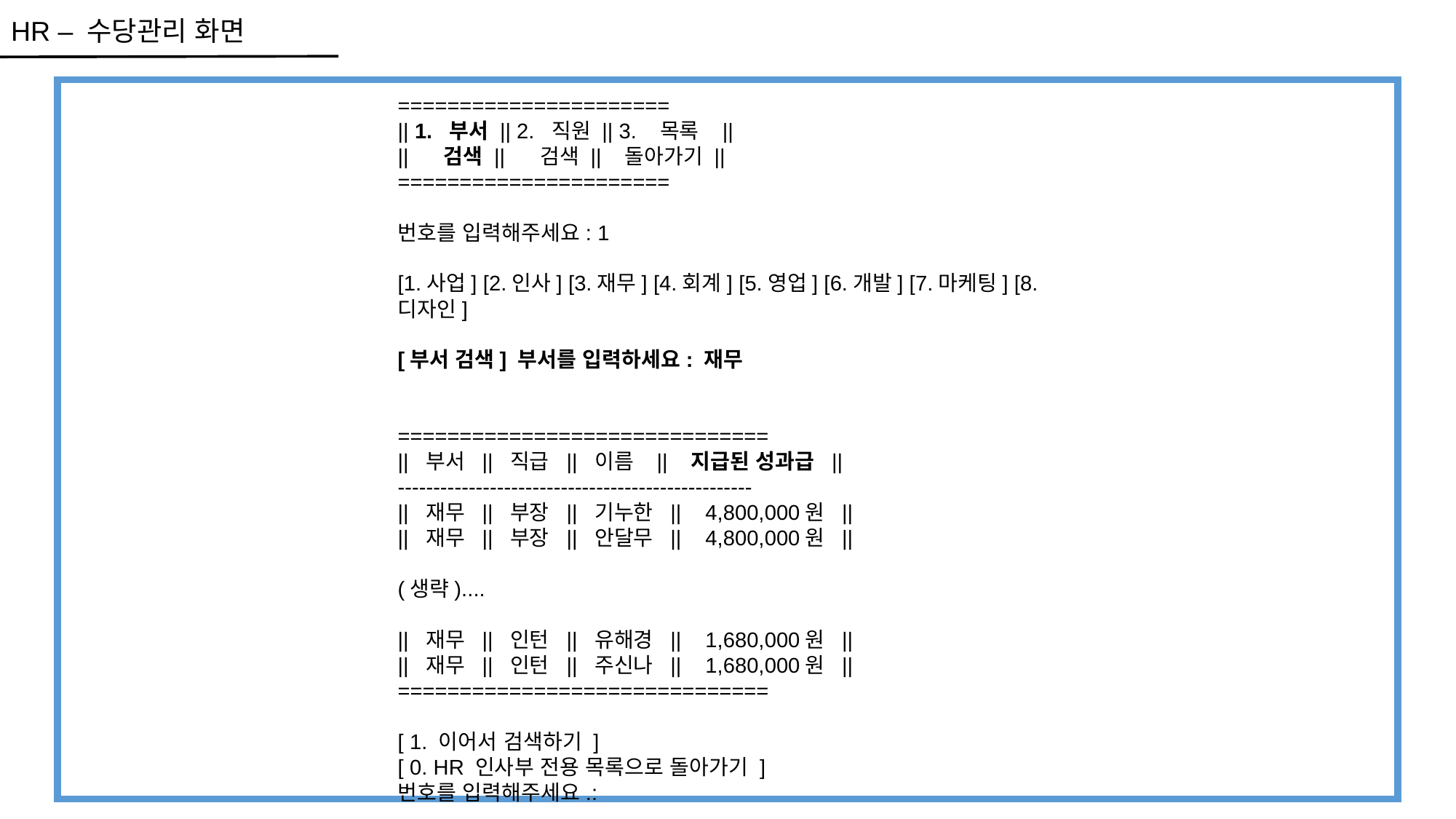

HR – 수당관리 화면

======================
|| 1.  부서 || 2.  직원 || 3.   목록   ||
||     검색 ||     검색 ||   돌아가기 ||
======================

번호를 입력해주세요: 1

[1.사업] [2.인사] [3.재무] [4.회계] [5.영업] [6.개발] [7.마케팅] [8.디자인]

[부서 검색] 부서를 입력하세요: 재무

==============================
||  부서  ||  직급  ||  이름   ||   지급된 성과급  ||
--------------------------------------------------
||  재무  ||  부장  ||  기누한  ||    4,800,000원  ||
||  재무  ||  부장  ||  안달무  ||    4,800,000원  ||

(생략)....

||  재무  ||  인턴  ||  유해경  ||    1,680,000원  ||
||  재무  ||  인턴  ||  주신나  ||    1,680,000원  ||
==============================

[ 1. 이어서 검색하기 ]
[ 0. HR 인사부 전용 목록으로 돌아가기 ]
번호를 입력해주세요.: